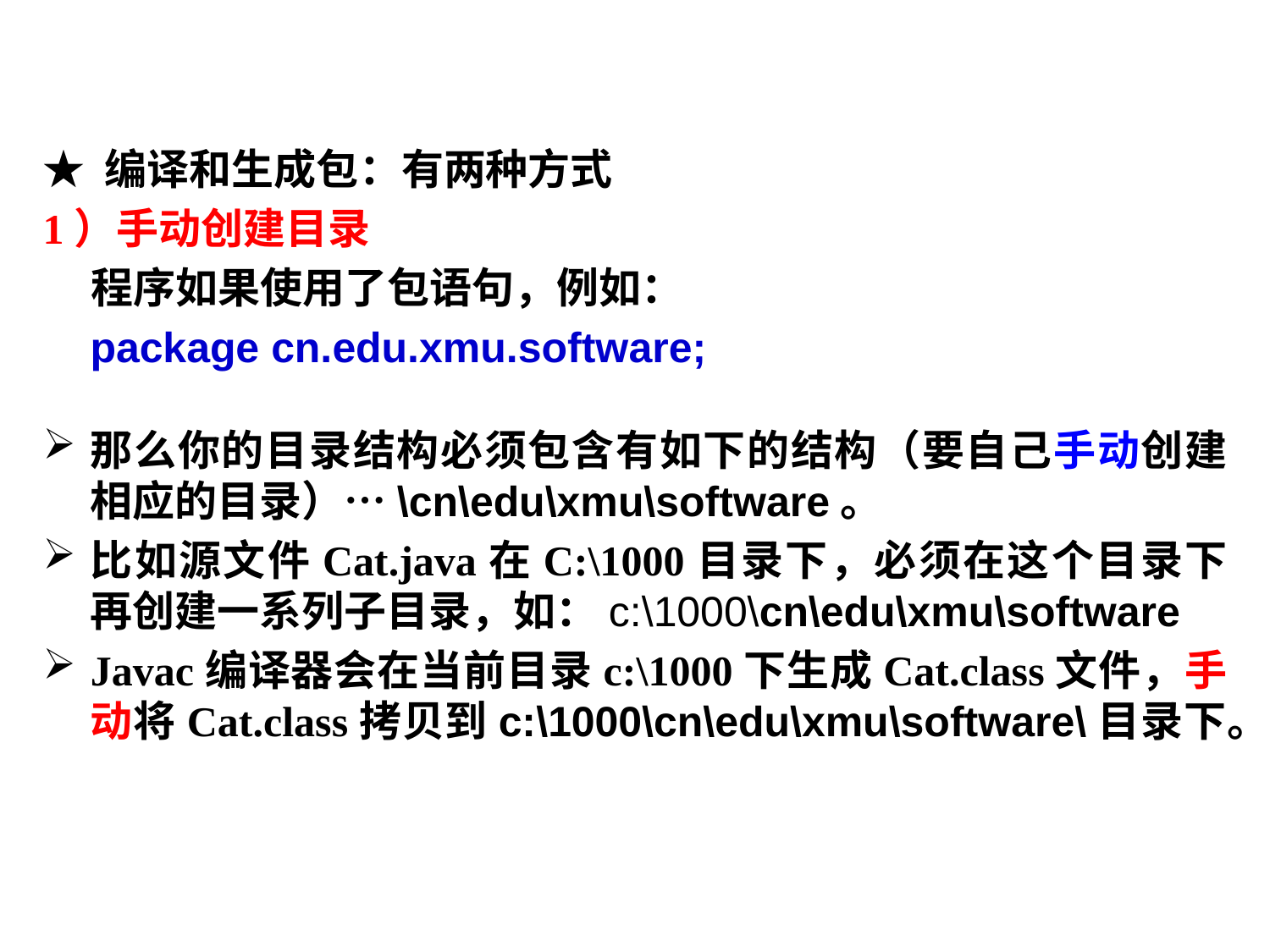

★ 编译和生成包：有两种方式
1）手动创建目录
    程序如果使用了包语句，例如：
    package cn.edu.xmu.software;

那么你的目录结构必须包含有如下的结构（要自己手动创建相应的目录）…\cn\edu\xmu\software。
比如源文件Cat.java在C:\1000目录下，必须在这个目录下再创建一系列子目录，如：c:\1000\cn\edu\xmu\software
Javac编译器会在当前目录c:\1000下生成Cat.class文件，手动将Cat.class拷贝到c:\1000\cn\edu\xmu\software\目录下。